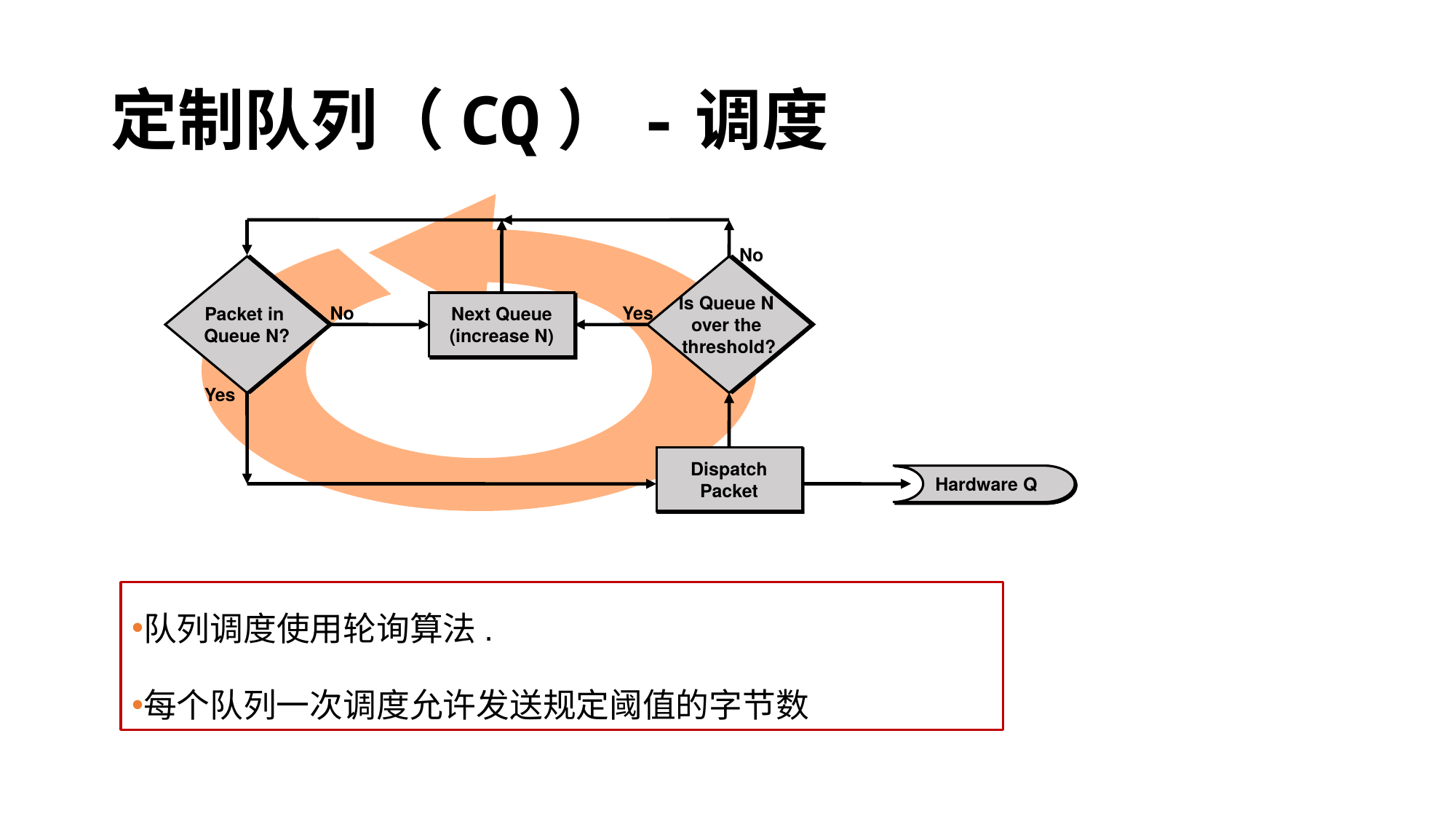

# 定制队列（CQ）-调度

No
Packet in
Queue N?
Is Queue N
over the
threshold?
Next Queue
(increase N)
No
Yes

Yes

Dispatch
Packet
 Hardware Q

队列调度使用轮询算法.
每个队列一次调度允许发送规定阈值的字节数